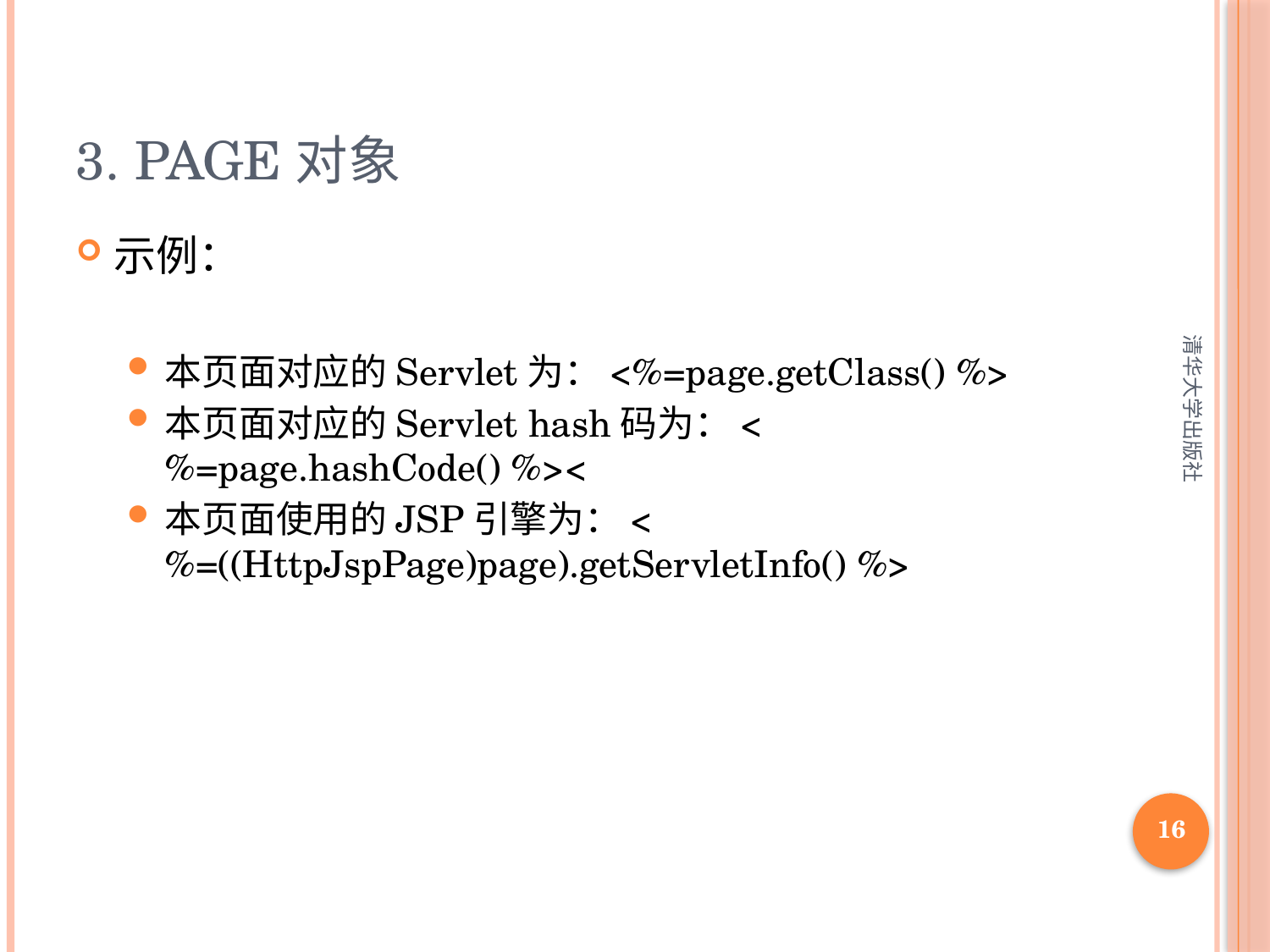

# 3. page对象
示例：

本页面对应的Servlet为：<%=page.getClass() %>
本页面对应的Servlet hash码为：<%=page.hashCode() %><
本页面使用的JSP引擎为：<%=((HttpJspPage)page).getServletInfo() %>

清华大学出版社
16